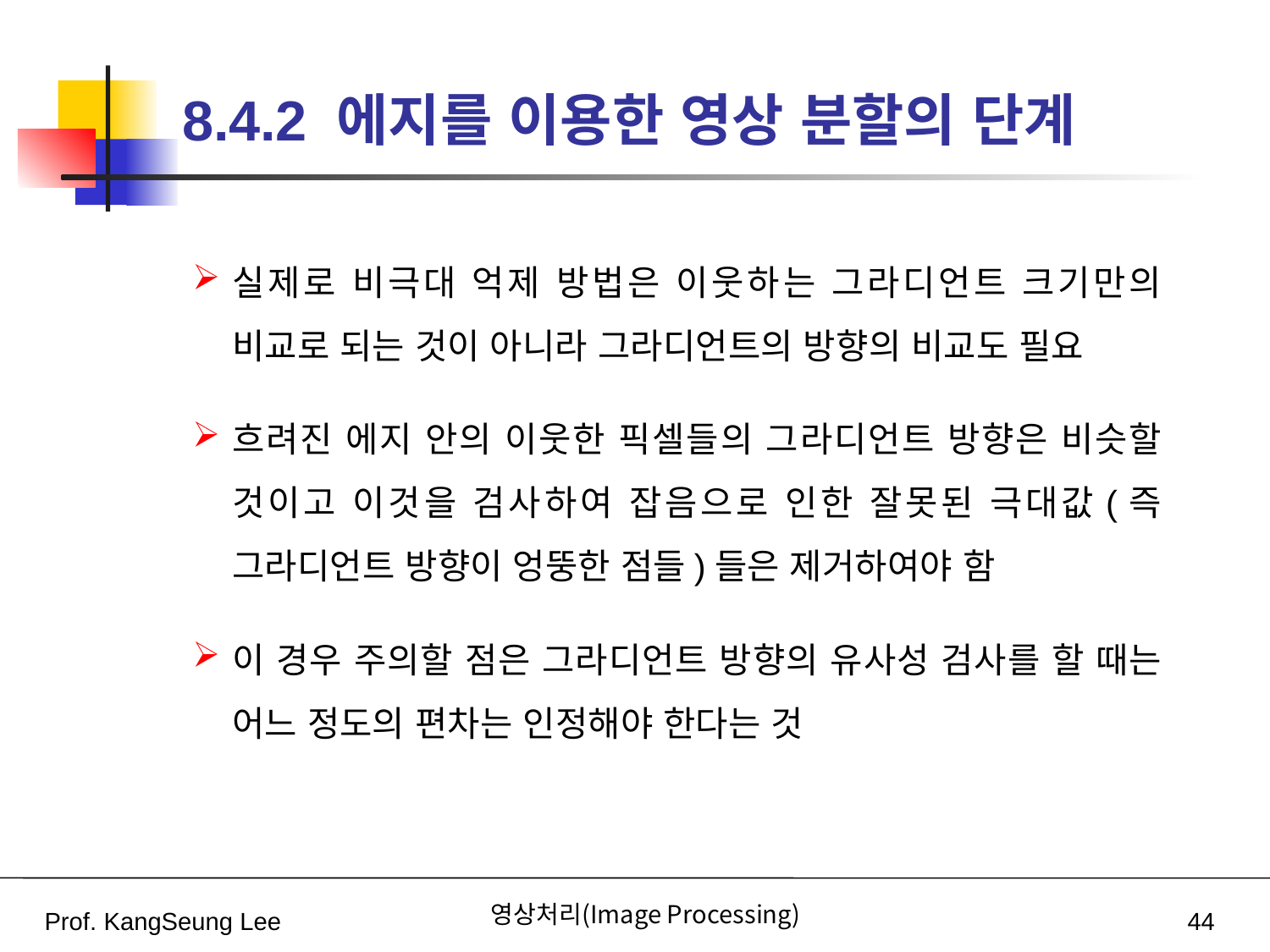

# 8.4.2 에지를 이용한 영상 분할의 단계
실제로 비극대 억제 방법은 이웃하는 그라디언트 크기만의 비교로 되는 것이 아니라 그라디언트의 방향의 비교도 필요
흐려진 에지 안의 이웃한 픽셀들의 그라디언트 방향은 비슷할 것이고 이것을 검사하여 잡음으로 인한 잘못된 극대값(즉 그라디언트 방향이 엉뚱한 점들)들은 제거하여야 함
이 경우 주의할 점은 그라디언트 방향의 유사성 검사를 할 때는 어느 정도의 편차는 인정해야 한다는 것

Prof. KangSeung Lee
영상처리(Image Processing)
44